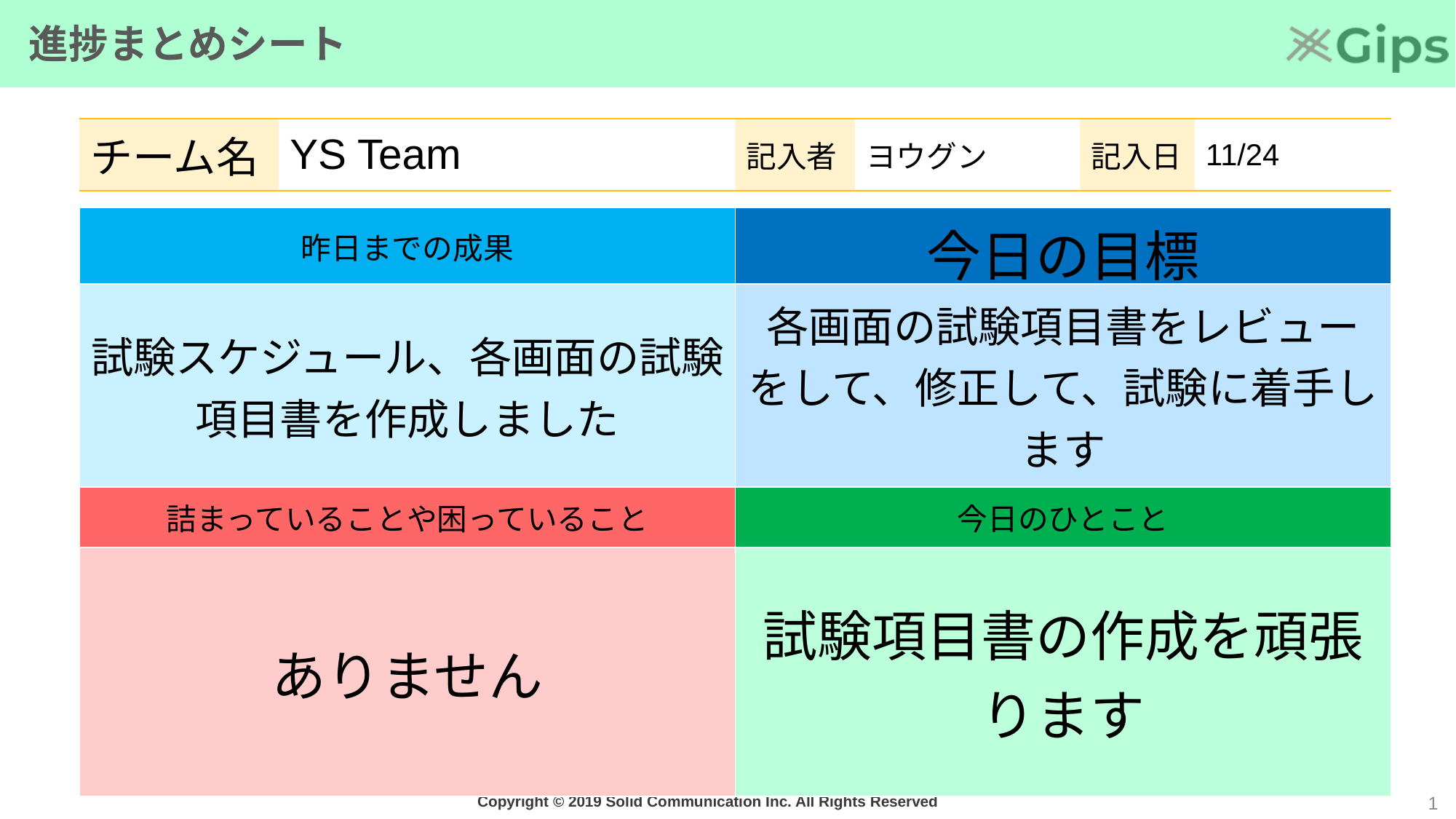

# 進捗まとめシート
| チーム名 | YS Team | 記入者 | ヨウグン | 記入日 | 11/24 |
| --- | --- | --- | --- | --- | --- |
| 昨日までの成果 | 今日の目標 |
| --- | --- |
| 試験スケジュール、各画面の試験項目書を作成しました | 各画面の試験項目書をレビューをして、修正して、試験に着手します |
| 詰まっていることや困っていること | 今日のひとこと |
| ありません | 試験項目書の作成を頑張ります |
1